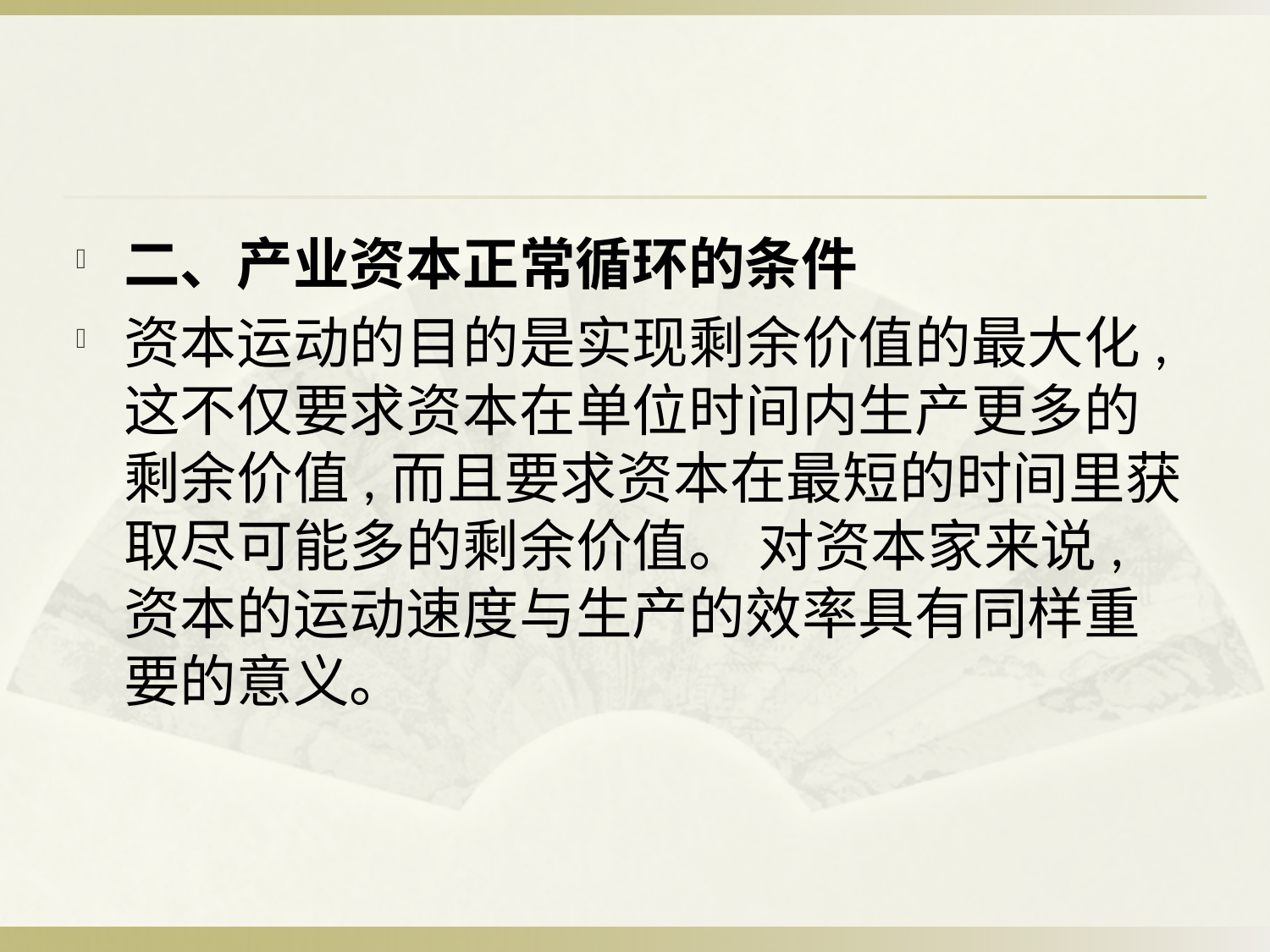

#
二、产业资本正常循环的条件
资本运动的目的是实现剩余价值的最大化,这不仅要求资本在单位时间内生产更多的剩余价值,而且要求资本在最短的时间里获取尽可能多的剩余价值。 对资本家来说,资本的运动速度与生产的效率具有同样重要的意义。